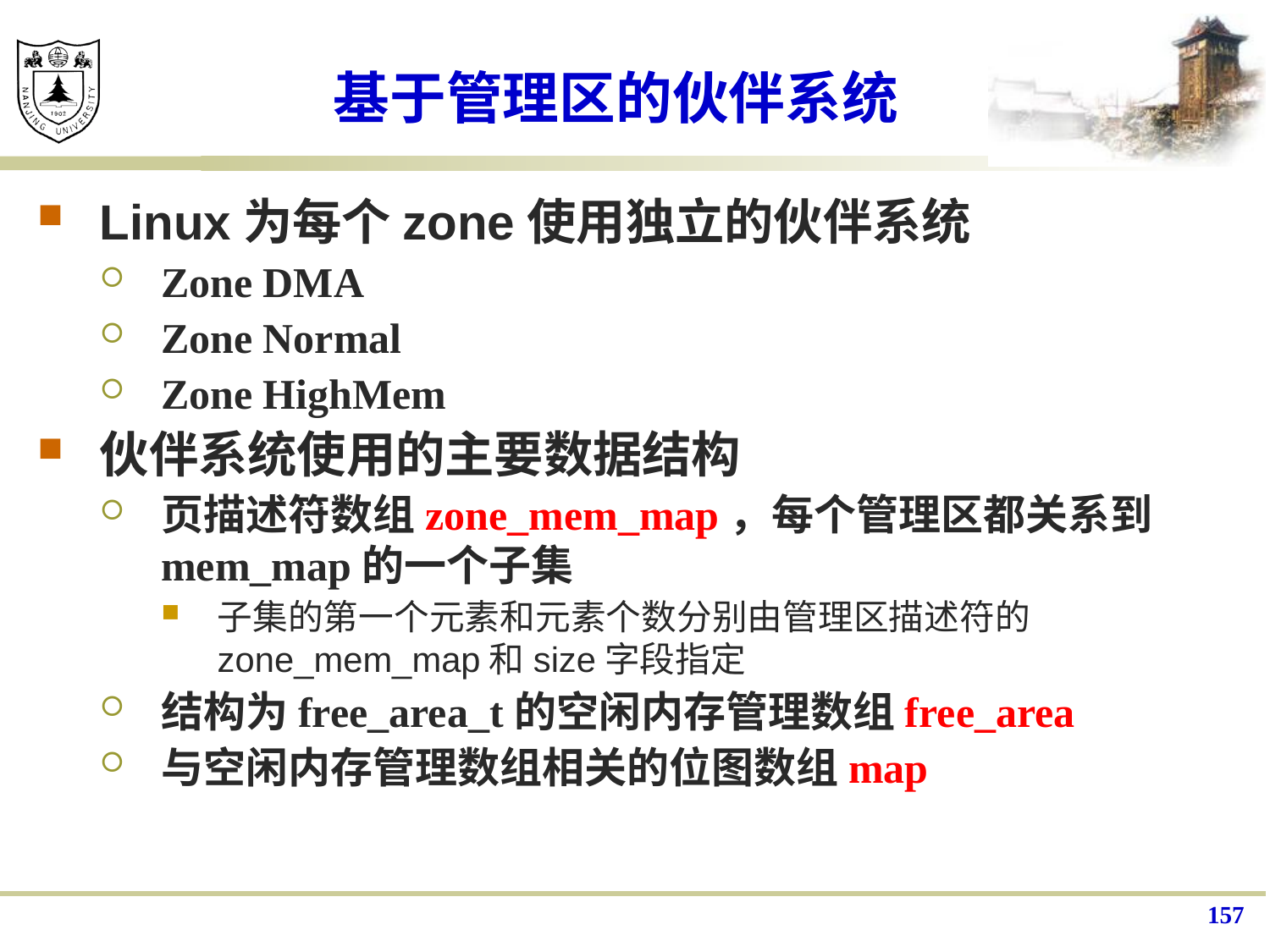

# 基于管理区的伙伴系统
Linux为每个zone使用独立的伙伴系统
Zone DMA
Zone Normal
Zone HighMem
伙伴系统使用的主要数据结构
页描述符数组zone_mem_map，每个管理区都关系到mem_map的一个子集
子集的第一个元素和元素个数分别由管理区描述符的zone_mem_map和size字段指定
结构为free_area_t的空闲内存管理数组free_area
与空闲内存管理数组相关的位图数组map
157